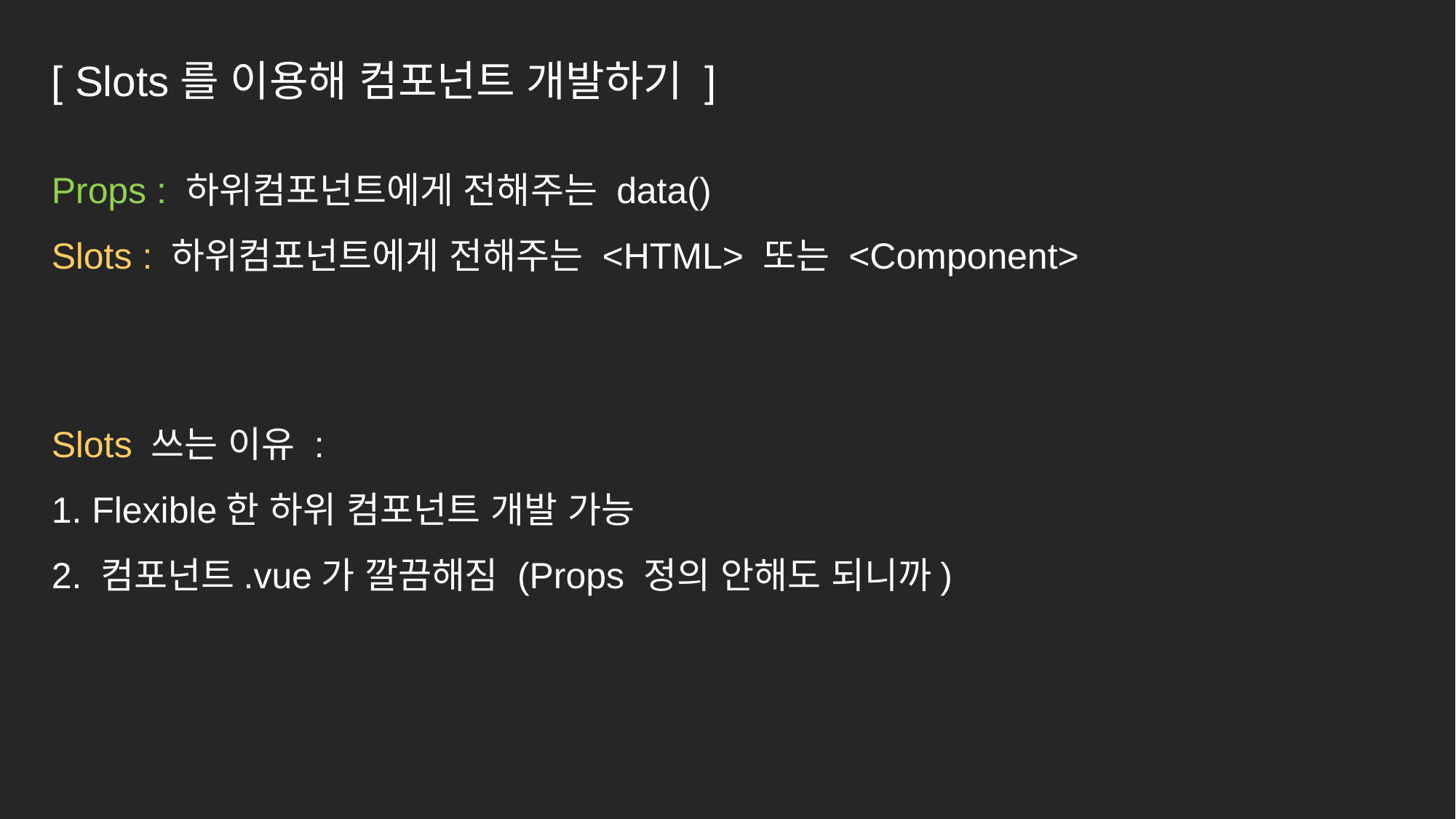

[ Slots를 이용해 컴포넌트 개발하기 ]
Props : 하위컴포넌트에게 전해주는 data()
Slots : 하위컴포넌트에게 전해주는 <HTML> 또는 <Component>
Slots 쓰는 이유 :
1. Flexible한 하위 컴포넌트 개발 가능
2. 컴포넌트.vue가 깔끔해짐 (Props 정의 안해도 되니까)